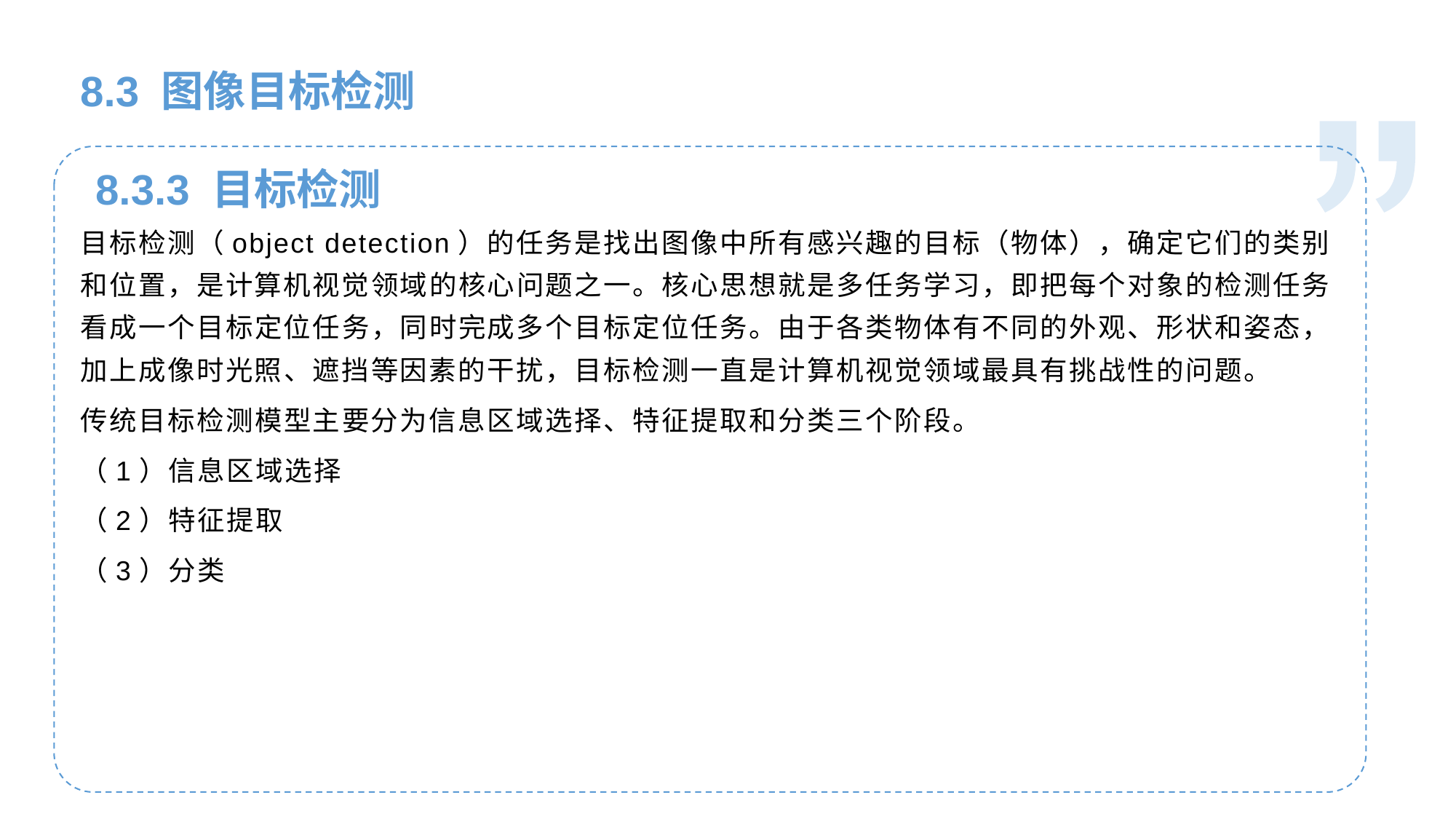

人工智能基础
8.3 图像目标检测

8.3.3 目标检测
目标检测（object detection）的任务是找出图像中所有感兴趣的目标（物体），确定它们的类别和位置，是计算机视觉领域的核心问题之一。核心思想就是多任务学习，即把每个对象的检测任务看成一个目标定位任务，同时完成多个目标定位任务。由于各类物体有不同的外观、形状和姿态，加上成像时光照、遮挡等因素的干扰，目标检测一直是计算机视觉领域最具有挑战性的问题。
传统目标检测模型主要分为信息区域选择、特征提取和分类三个阶段。
（1）信息区域选择
（2）特征提取
（3）分类